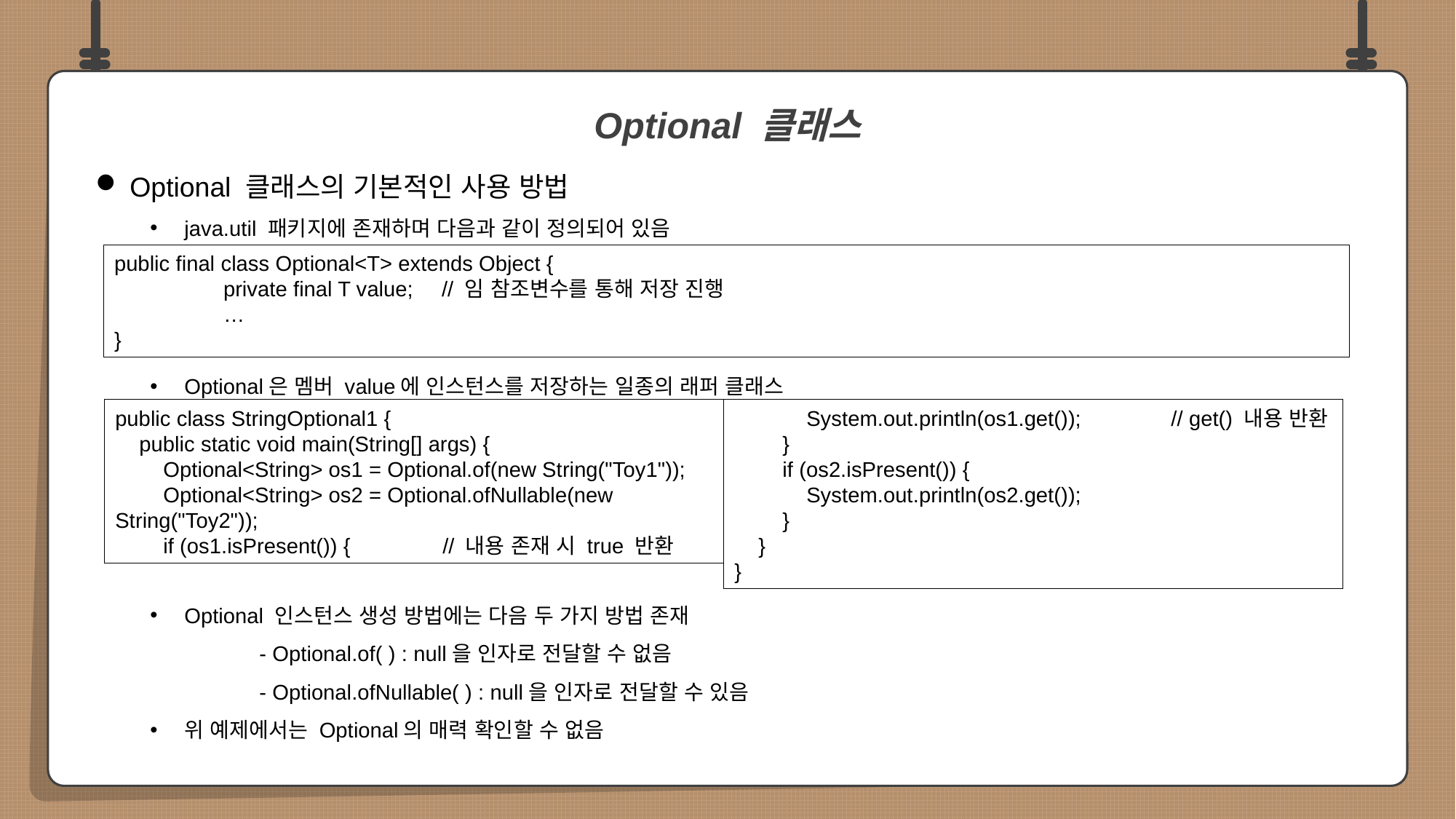

Optional 클래스의 기본적인 사용 방법
java.util 패키지에 존재하며 다음과 같이 정의되어 있음

Optional은 멤버 value에 인스턴스를 저장하는 일종의 래퍼 클래스

Optional 인스턴스 생성 방법에는 다음 두 가지 방법 존재
	- Optional.of( ) : null을 인자로 전달할 수 없음
	- Optional.ofNullable( ) : null을 인자로 전달할 수 있음
위 예제에서는 Optional의 매력 확인할 수 없음
Optional 클래스

public final class Optional<T> extends Object {
	private final T value;	// 임 참조변수를 통해 저장 진행
	…
}
public class StringOptional1 {
    public static void main(String[] args) {
        Optional<String> os1 = Optional.of(new String("Toy1"));
        Optional<String> os2 = Optional.ofNullable(new String("Toy2"));
        if (os1.isPresent()) {	// 내용 존재 시 true 반환
            System.out.println(os1.get());	// get() 내용 반환
        }
        if (os2.isPresent()) {
            System.out.println(os2.get());
        }
    }
}